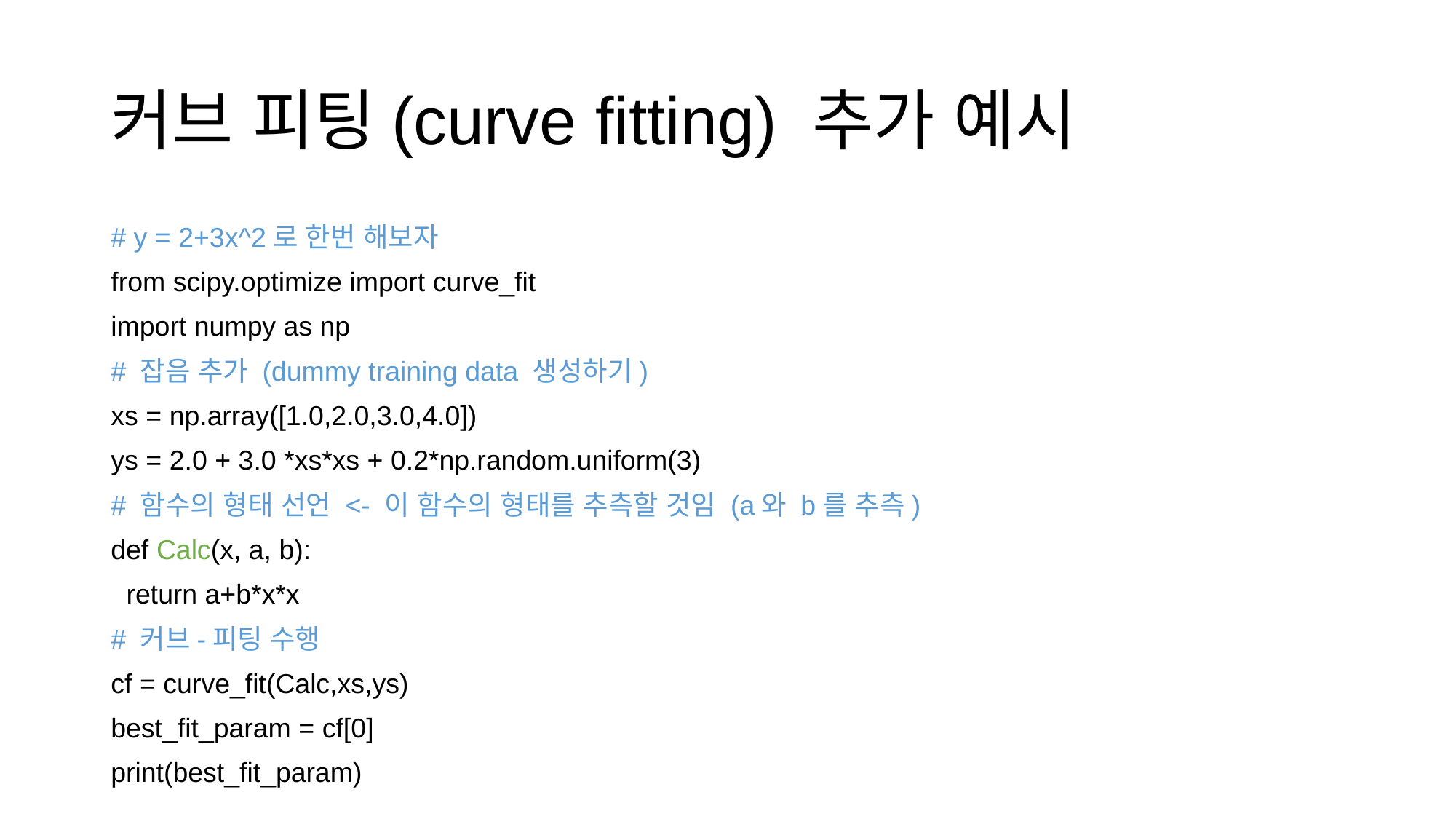

# 커브 피팅(curve fitting) 추가 예시
# y = 2+3x^2로 한번 해보자
from scipy.optimize import curve_fit
import numpy as np
# 잡음 추가 (dummy training data 생성하기)
xs = np.array([1.0,2.0,3.0,4.0])
ys = 2.0 + 3.0 *xs*xs + 0.2*np.random.uniform(3)
# 함수의 형태 선언 <- 이 함수의 형태를 추측할 것임 (a와 b를 추측)
def Calc(x, a, b):
  return a+b*x*x
# 커브-피팅 수행
cf = curve_fit(Calc,xs,ys)
best_fit_param = cf[0]
print(best_fit_param)